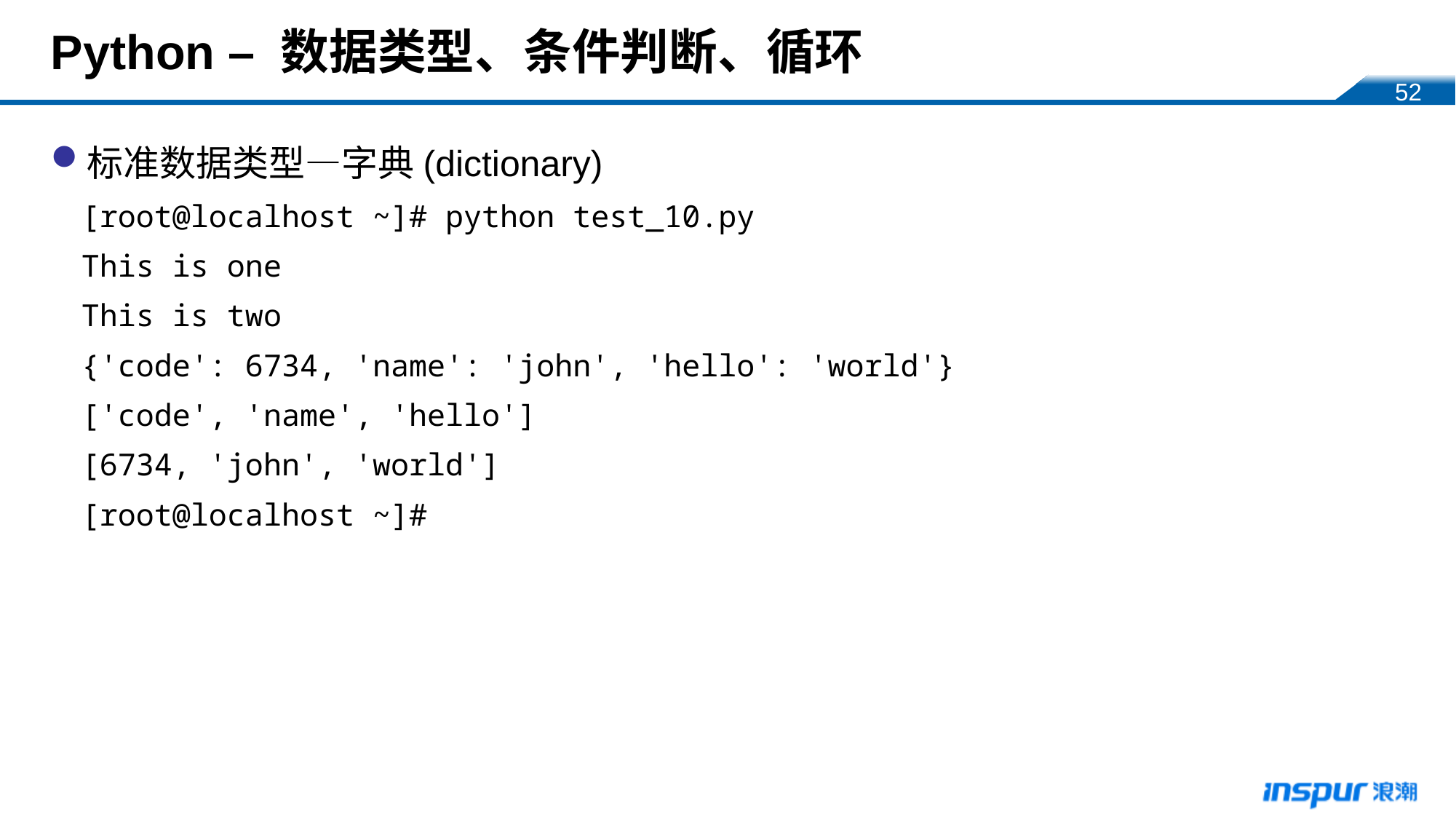

# Python – 数据类型、条件判断、循环
标准数据类型—字典(dictionary)
[root@localhost ~]# python test_10.py
This is one
This is two
{'code': 6734, 'name': 'john', 'hello': 'world'}
['code', 'name', 'hello']
[6734, 'john', 'world']
[root@localhost ~]#